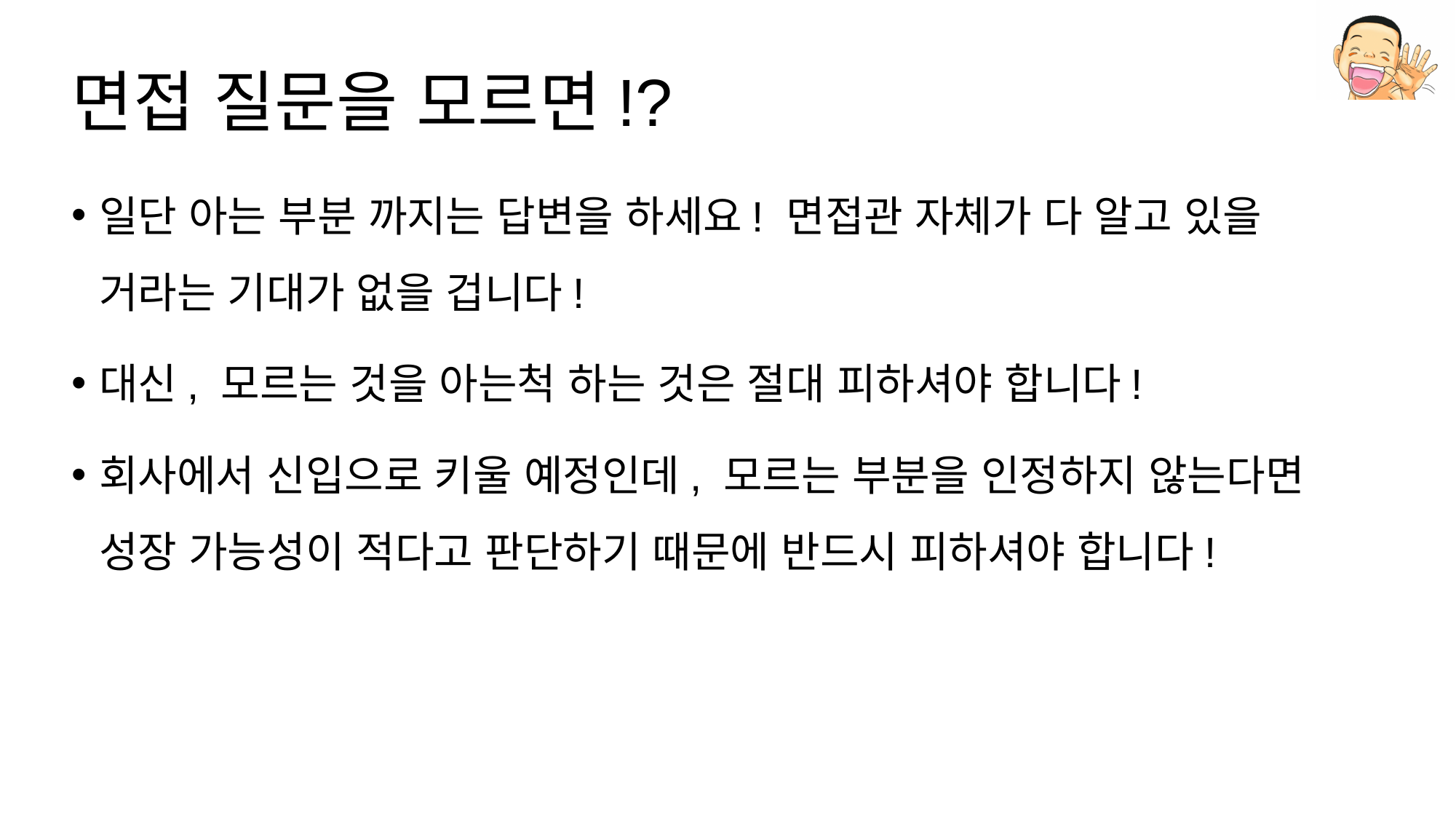

# 면접 질문을 모르면!?
일단 아는 부분 까지는 답변을 하세요! 면접관 자체가 다 알고 있을 거라는 기대가 없을 겁니다!
대신, 모르는 것을 아는척 하는 것은 절대 피하셔야 합니다!
회사에서 신입으로 키울 예정인데, 모르는 부분을 인정하지 않는다면 성장 가능성이 적다고 판단하기 때문에 반드시 피하셔야 합니다!